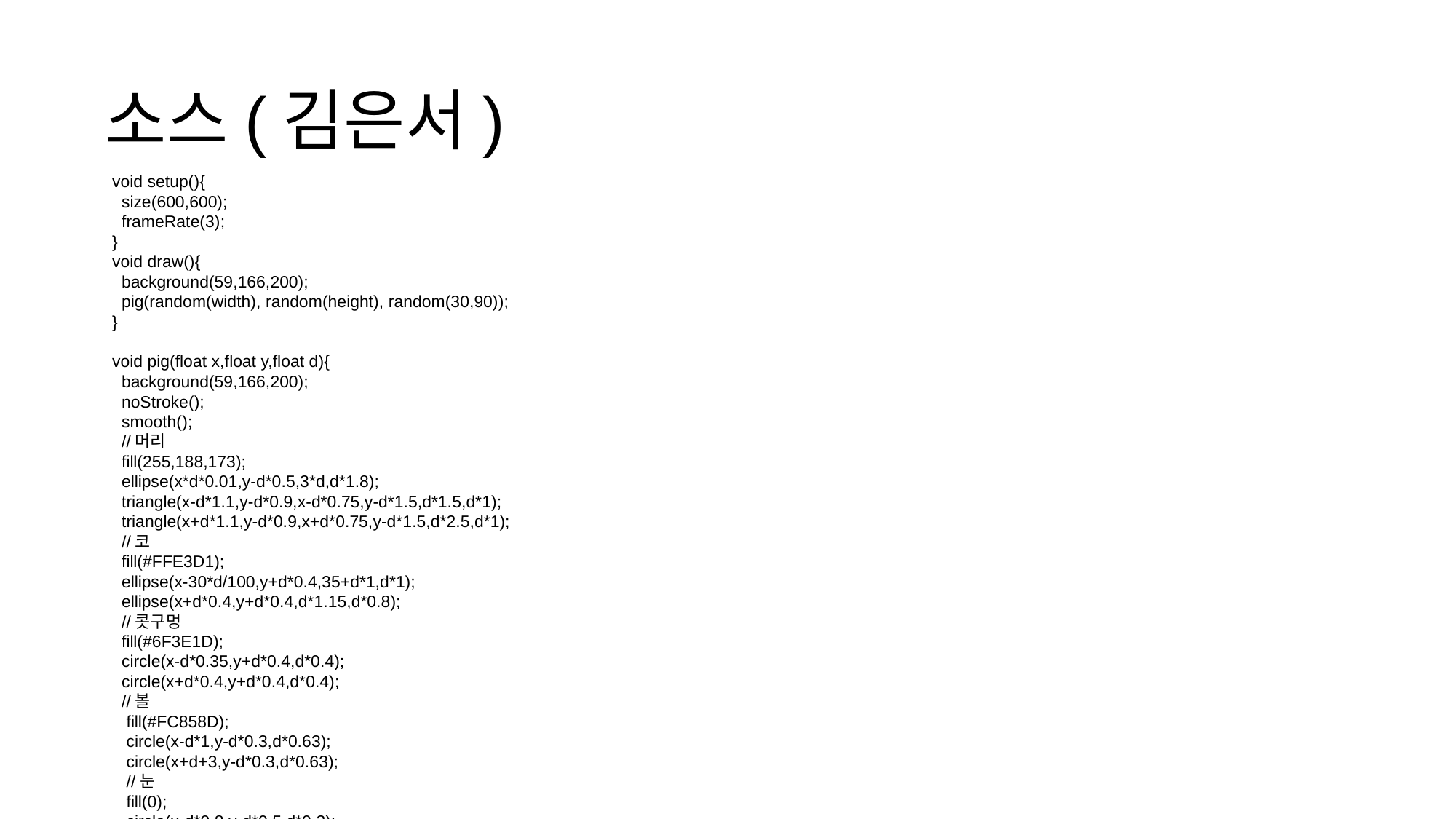

# 소스(김은서)
void setup(){
  size(600,600);
  frameRate(3);
}
void draw(){
  background(59,166,200);
  pig(random(width), random(height), random(30,90));
}

void pig(float x,float y,float d){
  background(59,166,200);
  noStroke();
  smooth();
  //머리
  fill(255,188,173);
  ellipse(x*d*0.01,y-d*0.5,3*d,d*1.8);
  triangle(x-d*1.1,y-d*0.9,x-d*0.75,y-d*1.5,d*1.5,d*1);
  triangle(x+d*1.1,y-d*0.9,x+d*0.75,y-d*1.5,d*2.5,d*1);
  //코
  fill(#FFE3D1);
  ellipse(x-30*d/100,y+d*0.4,35+d*1,d*1);
  ellipse(x+d*0.4,y+d*0.4,d*1.15,d*0.8);
  //콧구멍
  fill(#6F3E1D);
  circle(x-d*0.35,y+d*0.4,d*0.4);
  circle(x+d*0.4,y+d*0.4,d*0.4);
  //볼
   fill(#FC858D);
   circle(x-d*1,y-d*0.3,d*0.63);
   circle(x+d+3,y-d*0.3,d*0.63);
   //눈
   fill(0);
   circle(x-d*0.8,y-d*0.5,d*0.3);
   circle(x+d*0.8,y-d*0.5,d*0.4);
   //눈썹
   fill(0);
   stroke(10);
   strokeWeight(17);
   line(x-d*0.9,y-d,d*1.4,d*2.2);
   fill(0);
   stroke(10);
   strokeWeight(17);
   line(x+d*0.4,y-d*0.7,d*2.9,d*1);
}